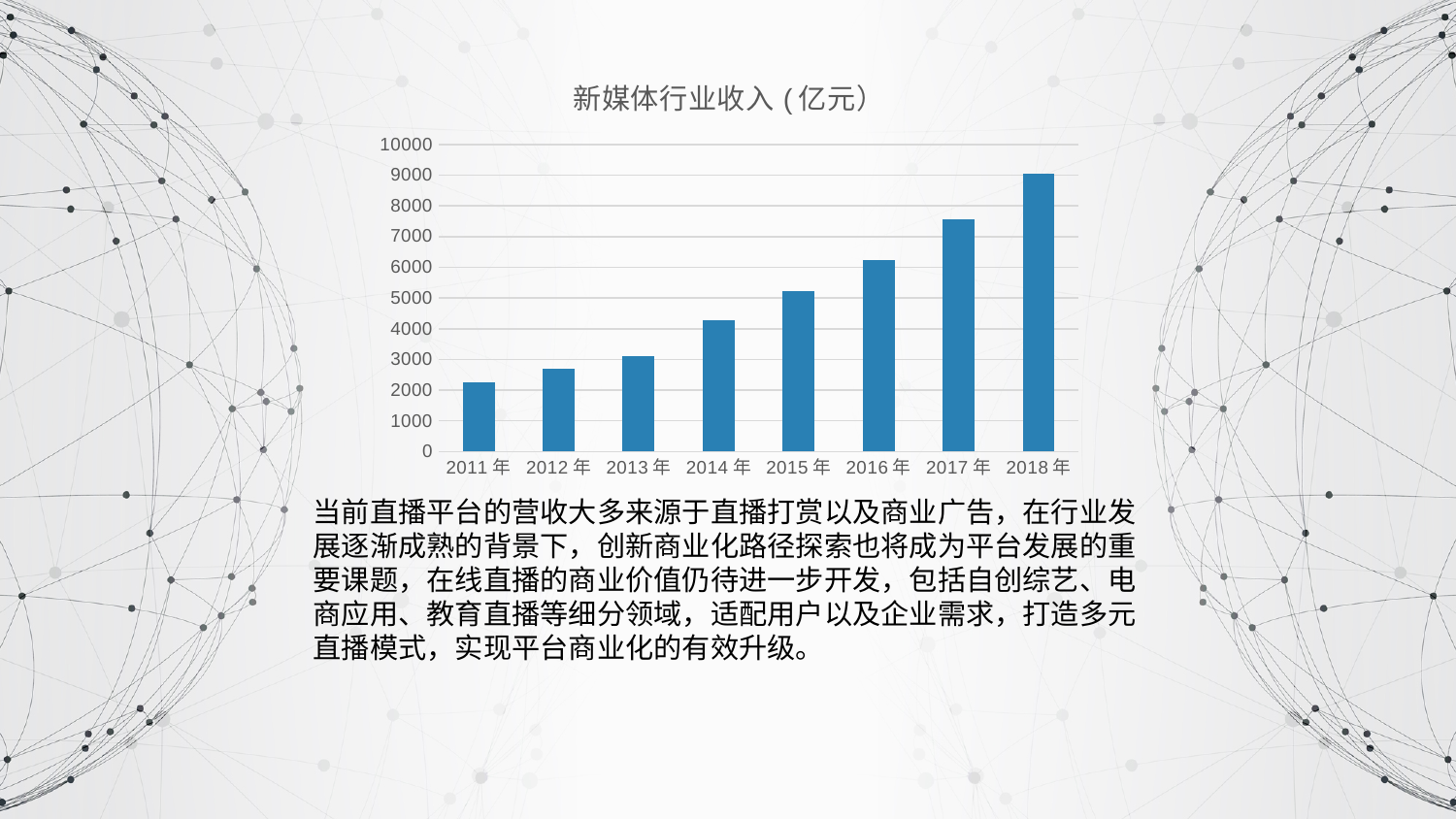

### Chart: 新媒体行业收入(亿元）

| Category |  |
|---|---|
| 2011年 | 2268.1 |
| 2012年 | 2685.7 |
| 2013年 | 3101.0 |
| 2014年 | 4271.3 |
| 2015年 | 5225.1 |
| 2016年 | 6220.8 |
| 2017年 | 7558.4 |
| 2018年 | 9055.0 |
当前直播平台的营收大多来源于直播打赏以及商业广告，在行业发展逐渐成熟的背景下，创新商业化路径探索也将成为平台发展的重要课题，在线直播的商业价值仍待进一步开发，包括自创综艺、电商应用、教育直播等细分领域，适配用户以及企业需求，打造多元直播模式，实现平台商业化的有效升级。